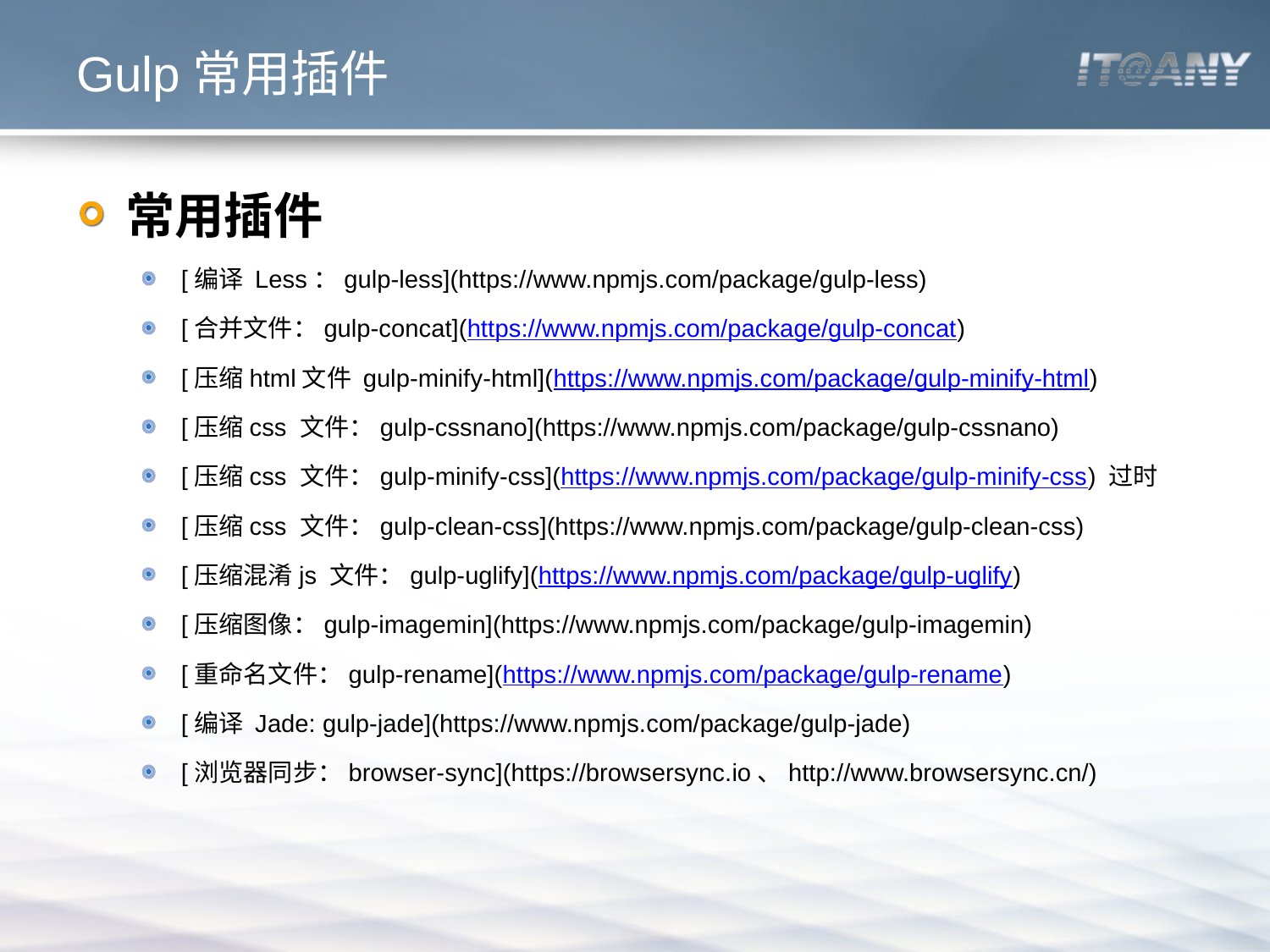

# Gulp常用插件
常用插件
[编译 Less：gulp-less](https://www.npmjs.com/package/gulp-less)
[合并文件：gulp-concat](https://www.npmjs.com/package/gulp-concat)
[压缩html文件 gulp-minify-html](https://www.npmjs.com/package/gulp-minify-html)
[压缩css 文件：gulp-cssnano](https://www.npmjs.com/package/gulp-cssnano)
[压缩css 文件：gulp-minify-css](https://www.npmjs.com/package/gulp-minify-css) 过时
[压缩css 文件：gulp-clean-css](https://www.npmjs.com/package/gulp-clean-css)
[压缩混淆js 文件：gulp-uglify](https://www.npmjs.com/package/gulp-uglify)
[压缩图像：gulp-imagemin](https://www.npmjs.com/package/gulp-imagemin)
[重命名文件：gulp-rename](https://www.npmjs.com/package/gulp-rename)
[编译 Jade: gulp-jade](https://www.npmjs.com/package/gulp-jade)
[浏览器同步：browser-sync](https://browsersync.io、http://www.browsersync.cn/)